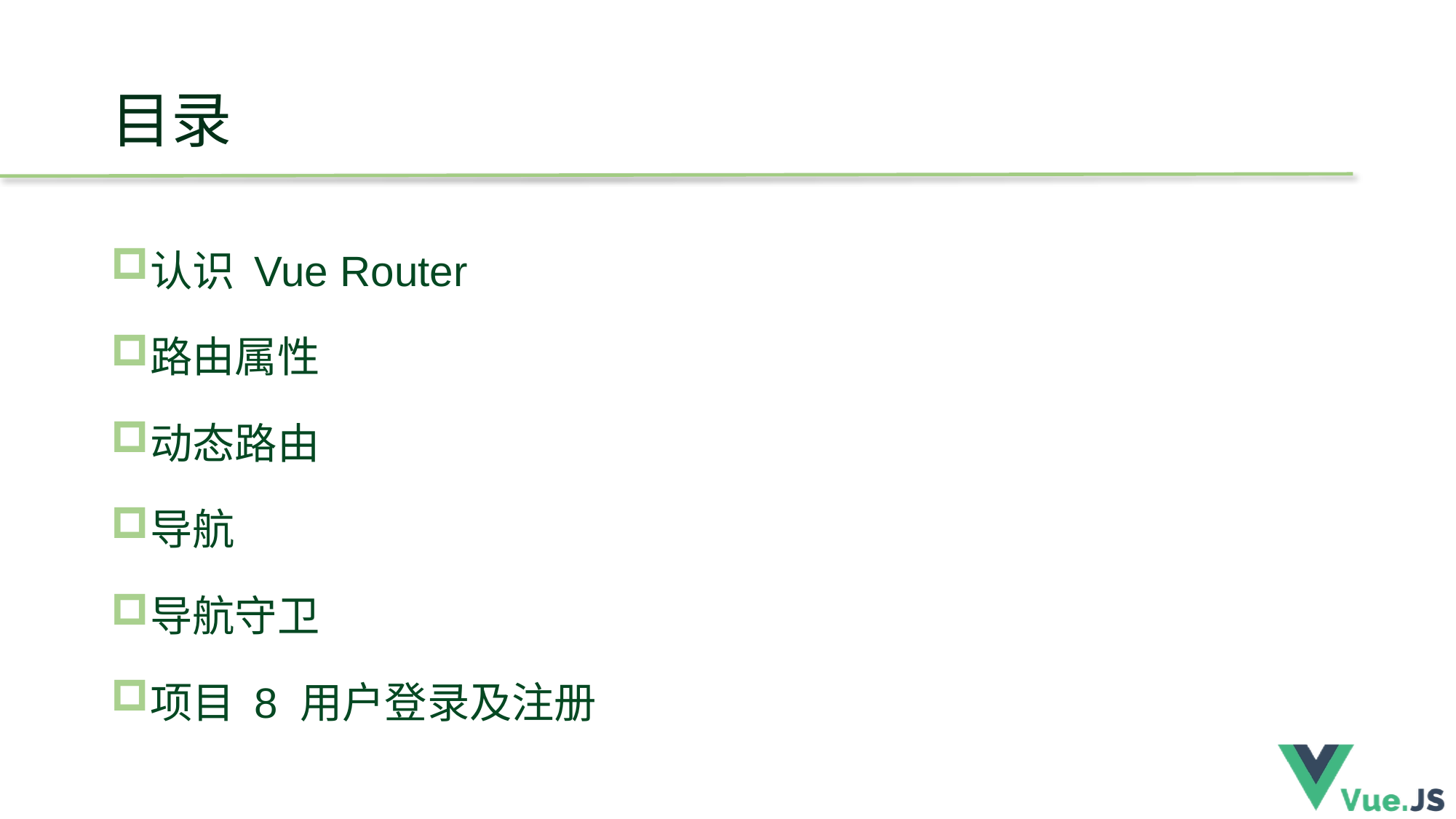

# 目录
认识 Vue Router
路由属性
动态路由
导航
导航守卫
项目 8 用户登录及注册